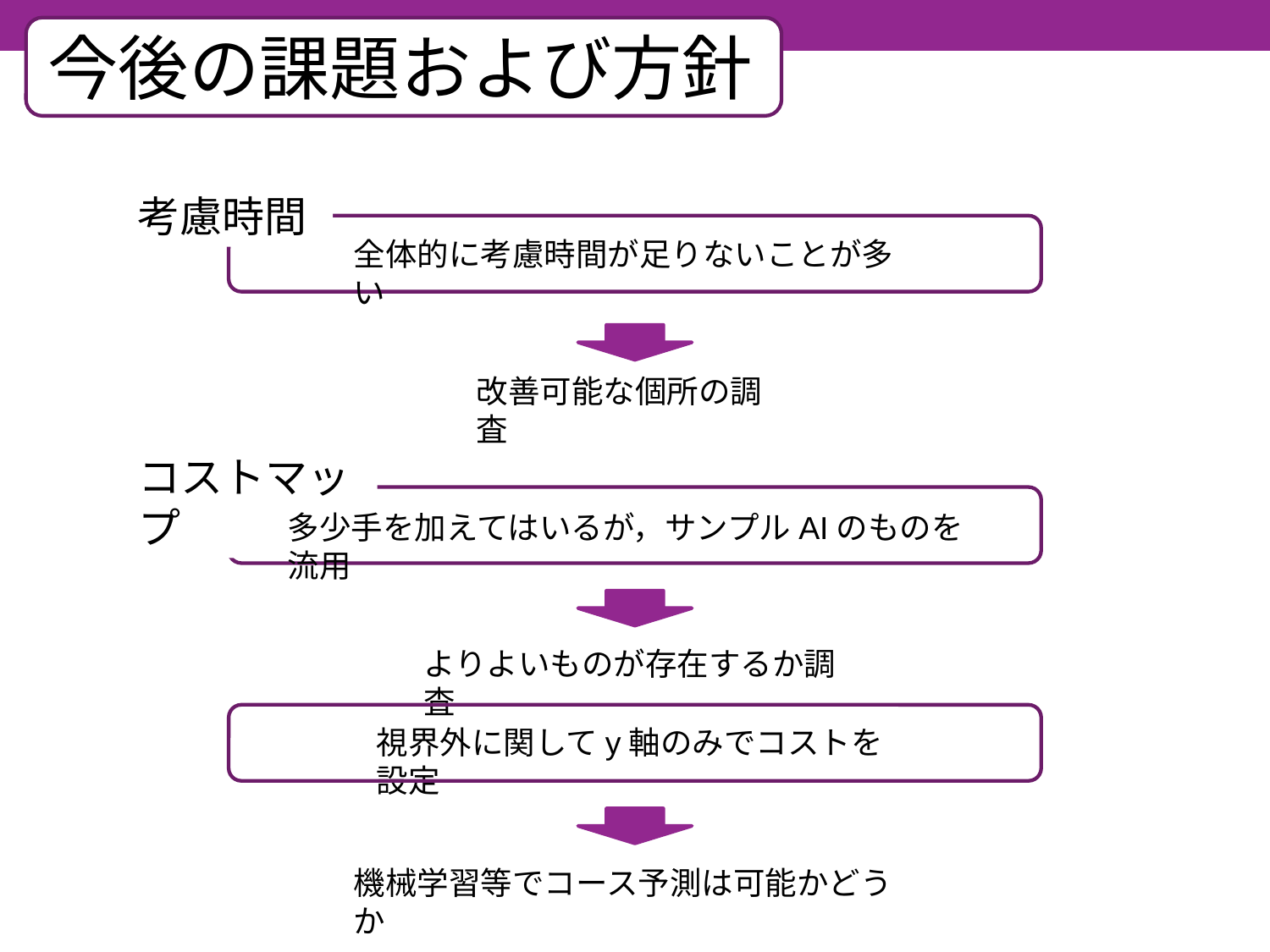

今後の課題および方針
考慮時間

全体的に考慮時間が足りないことが多い

改善可能な個所の調査
コストマップ

多少手を加えてはいるが，サンプルAIのものを流用

よりよいものが存在するか調査

視界外に関してy軸のみでコストを設定

機械学習等でコース予測は可能かどうか